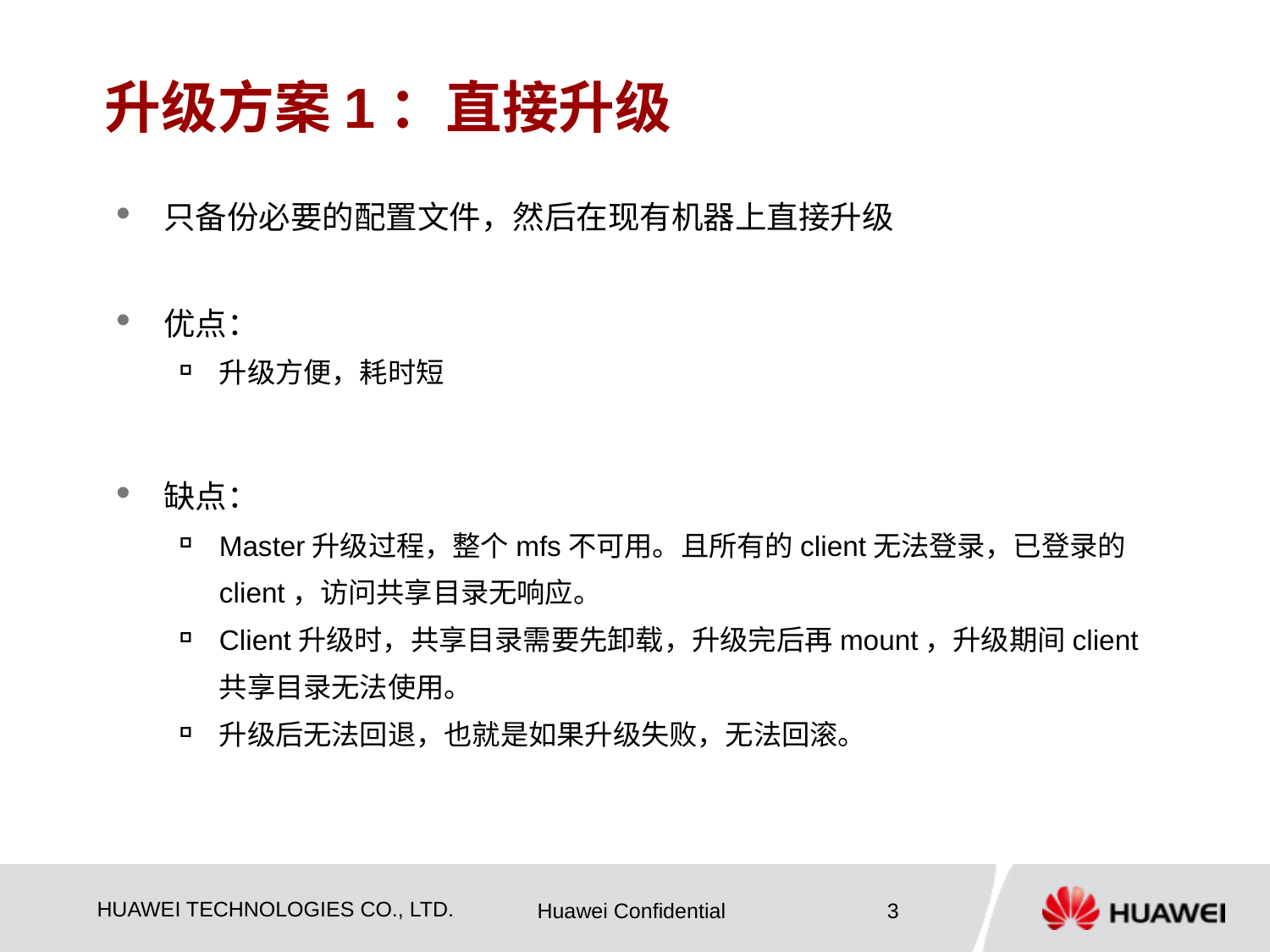

# 升级方案1：直接升级
只备份必要的配置文件，然后在现有机器上直接升级

优点：
升级方便，耗时短

缺点：
Master升级过程，整个mfs不可用。且所有的client无法登录，已登录的client，访问共享目录无响应。
Client升级时，共享目录需要先卸载，升级完后再mount，升级期间client共享目录无法使用。
升级后无法回退，也就是如果升级失败，无法回滚。